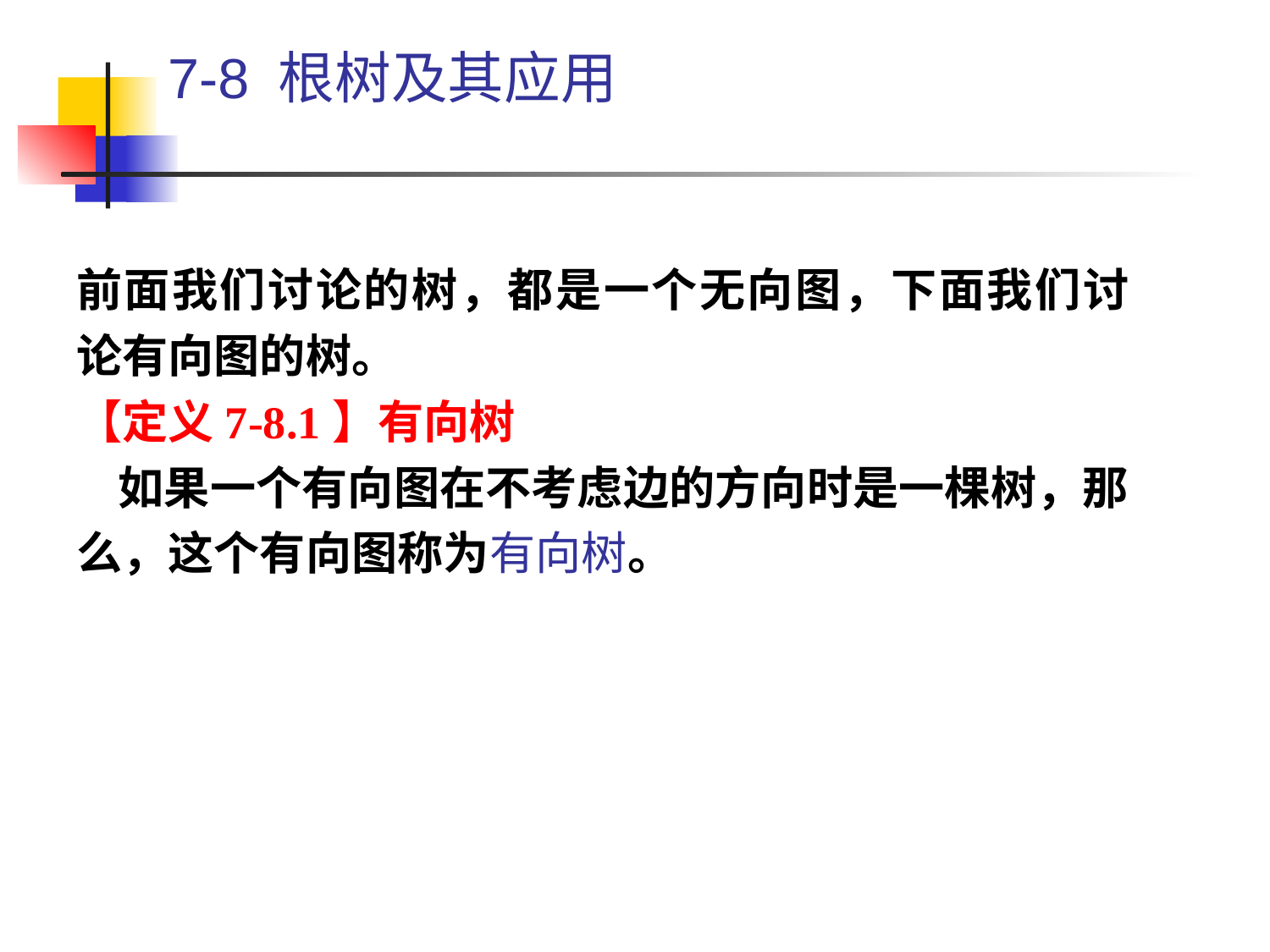

# 7-8 根树及其应用
前面我们讨论的树，都是一个无向图，下面我们讨论有向图的树。
【定义7-8.1】有向树
   如果一个有向图在不考虑边的方向时是一棵树，那么，这个有向图称为有向树。